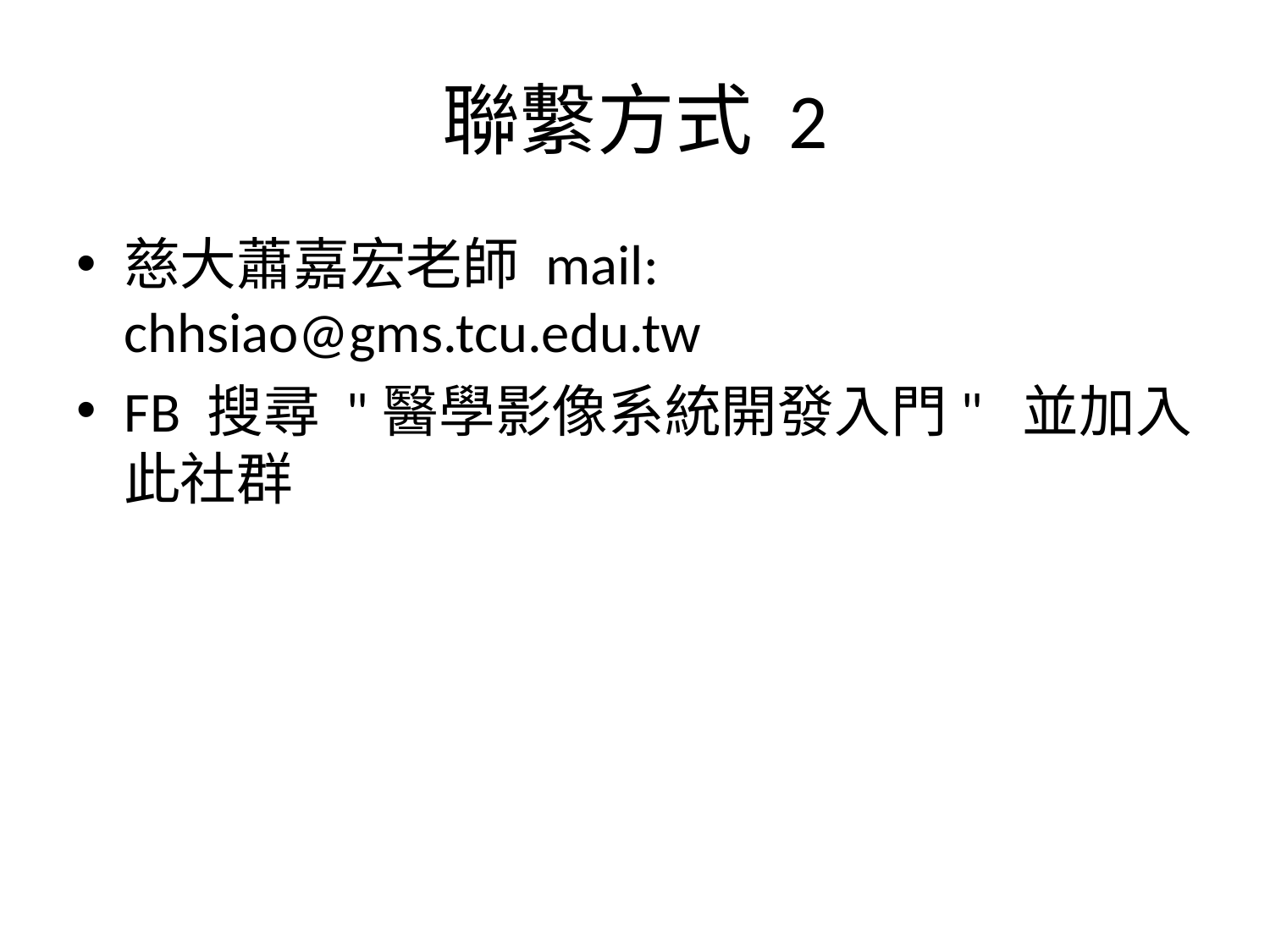

# 聯繫方式 2
慈大蕭嘉宏老師 mail: chhsiao@gms.tcu.edu.tw
FB 搜尋 "醫學影像系統開發入門"  並加入此社群